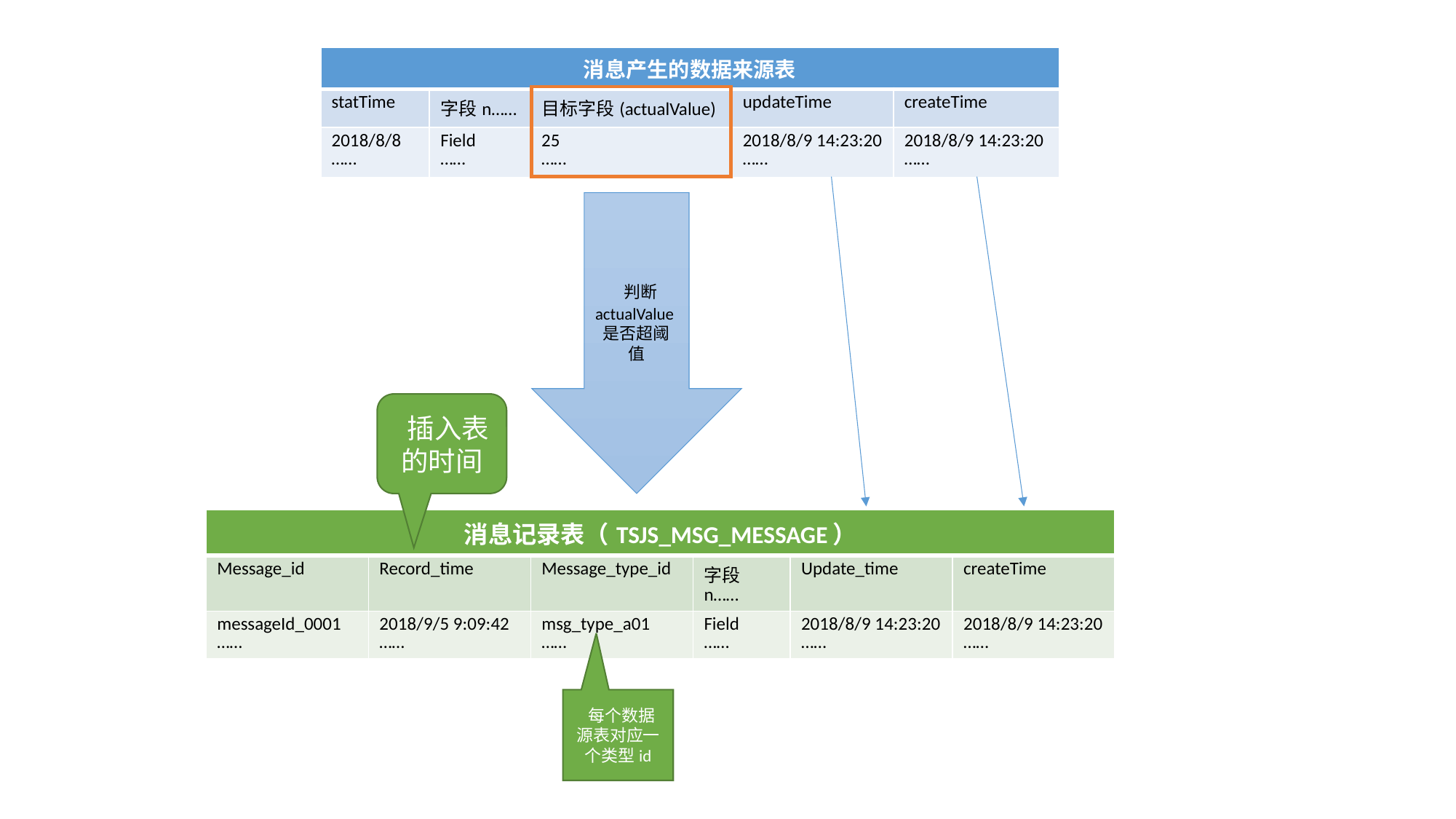

| 消息产生的数据来源表 |  |  |  |  |
| --- | --- | --- | --- | --- |
| statTime | 字段n…… | 目标字段(actualValue) | updateTime | createTime |
| 2018/8/8 …… | Field …… | 25 …… | 2018/8/9 14:23:20 …… | 2018/8/9 14:23:20 …… |

 判断actualValue是否超阈值
 插入表的时间
| 消息记录表（TSJS\_MSG\_MESSAGE） |  |  |  |  |  |
| --- | --- | --- | --- | --- | --- |
| Message\_id | Record\_time | Message\_type\_id | 字段n…… | Update\_time | createTime |
| messageId\_0001 …… | 2018/9/5 9:09:42 …… | msg\_type\_a01 …… | Field …… | 2018/8/9 14:23:20 …… | 2018/8/9 14:23:20 …… |

 每个数据源表对应一个类型id